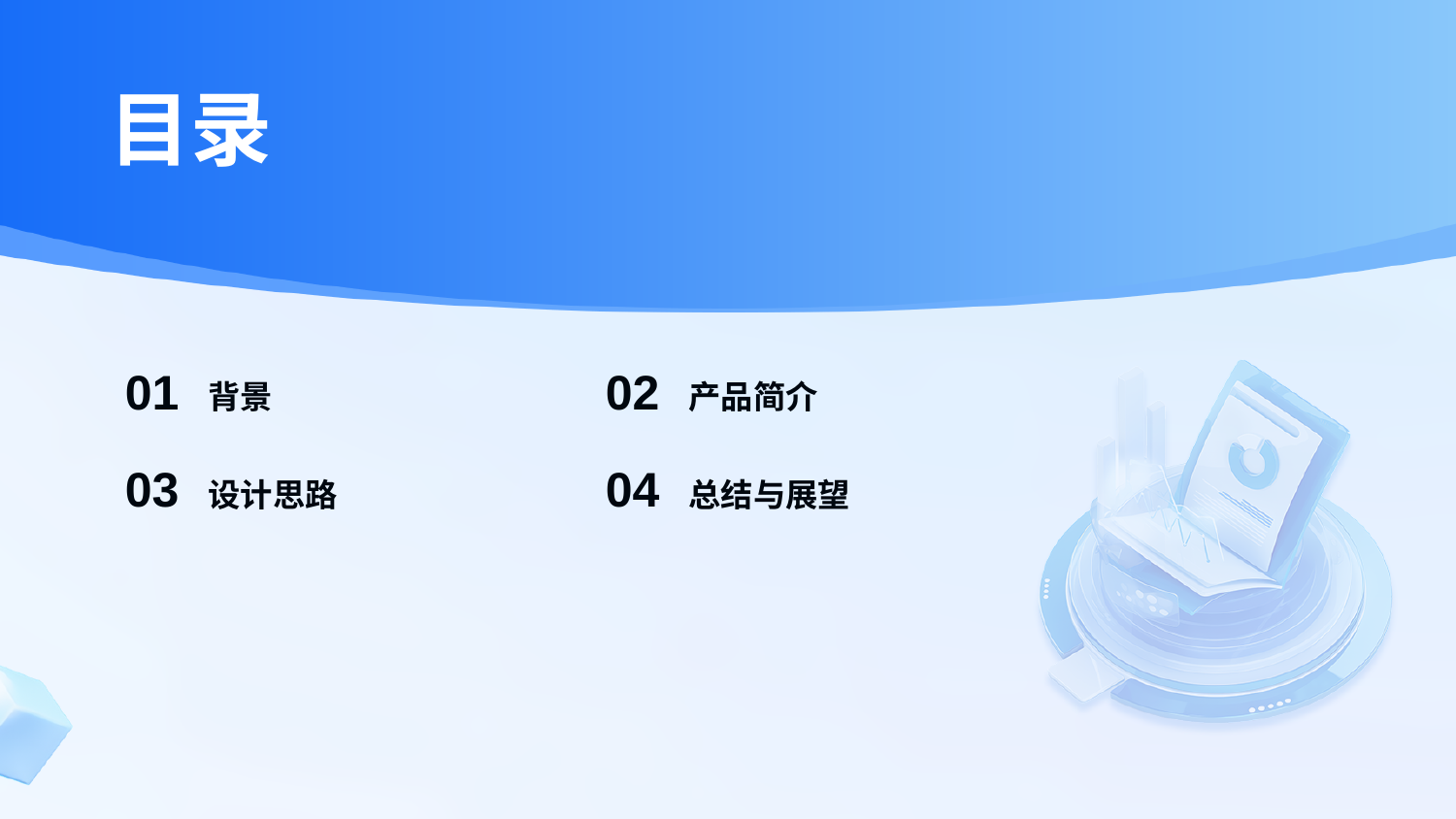

目录
01
02
背景
产品简介
03
04
设计思路
总结与展望